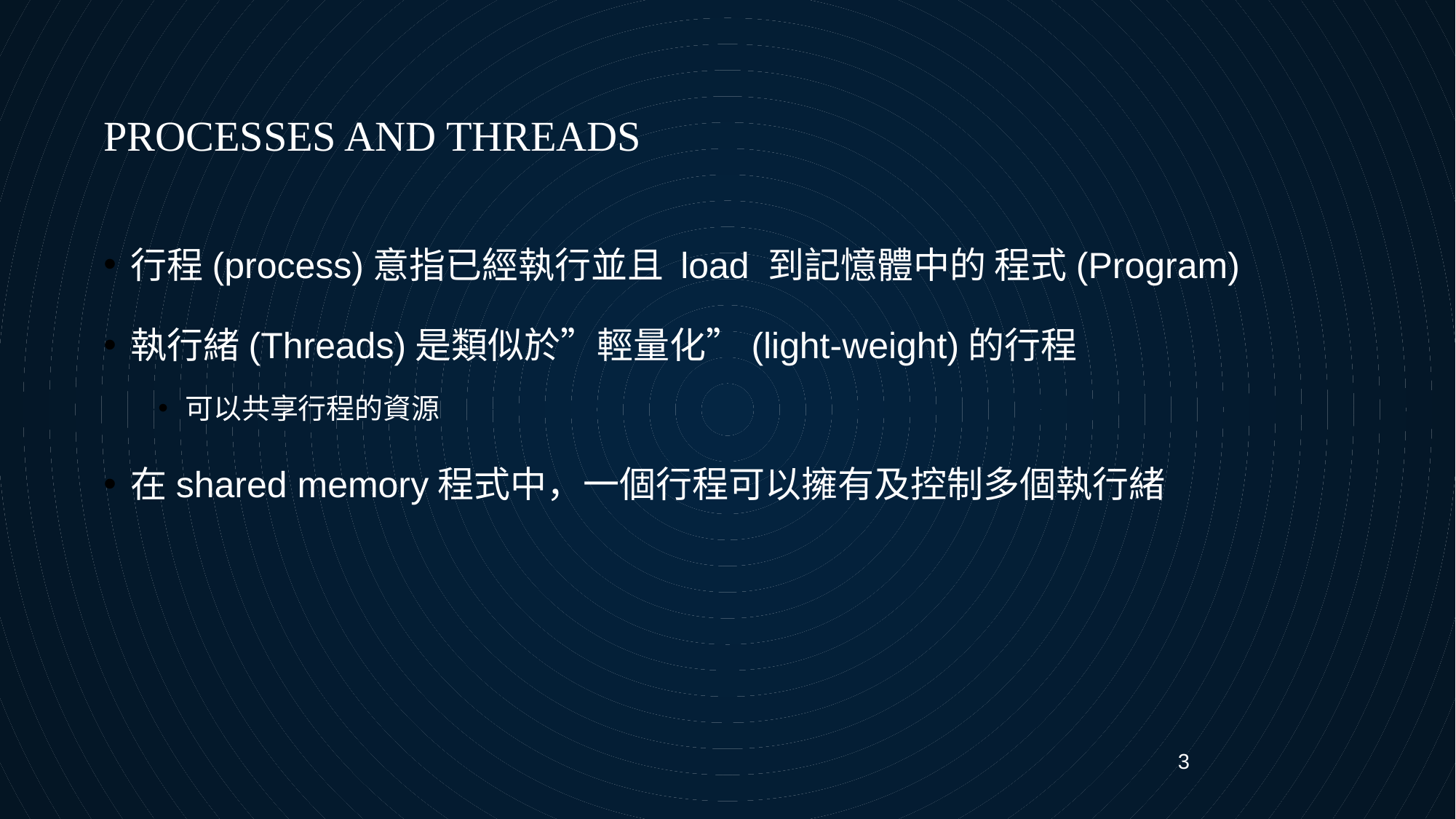

# PROCESSES AND THREADS
行程(process)意指已經執行並且 load 到記憶體中的 程式(Program)
執行緒(Threads)是類似於”輕量化”(light-weight)的行程
可以共享行程的資源
在shared memory程式中，一個行程可以擁有及控制多個執行緒
3